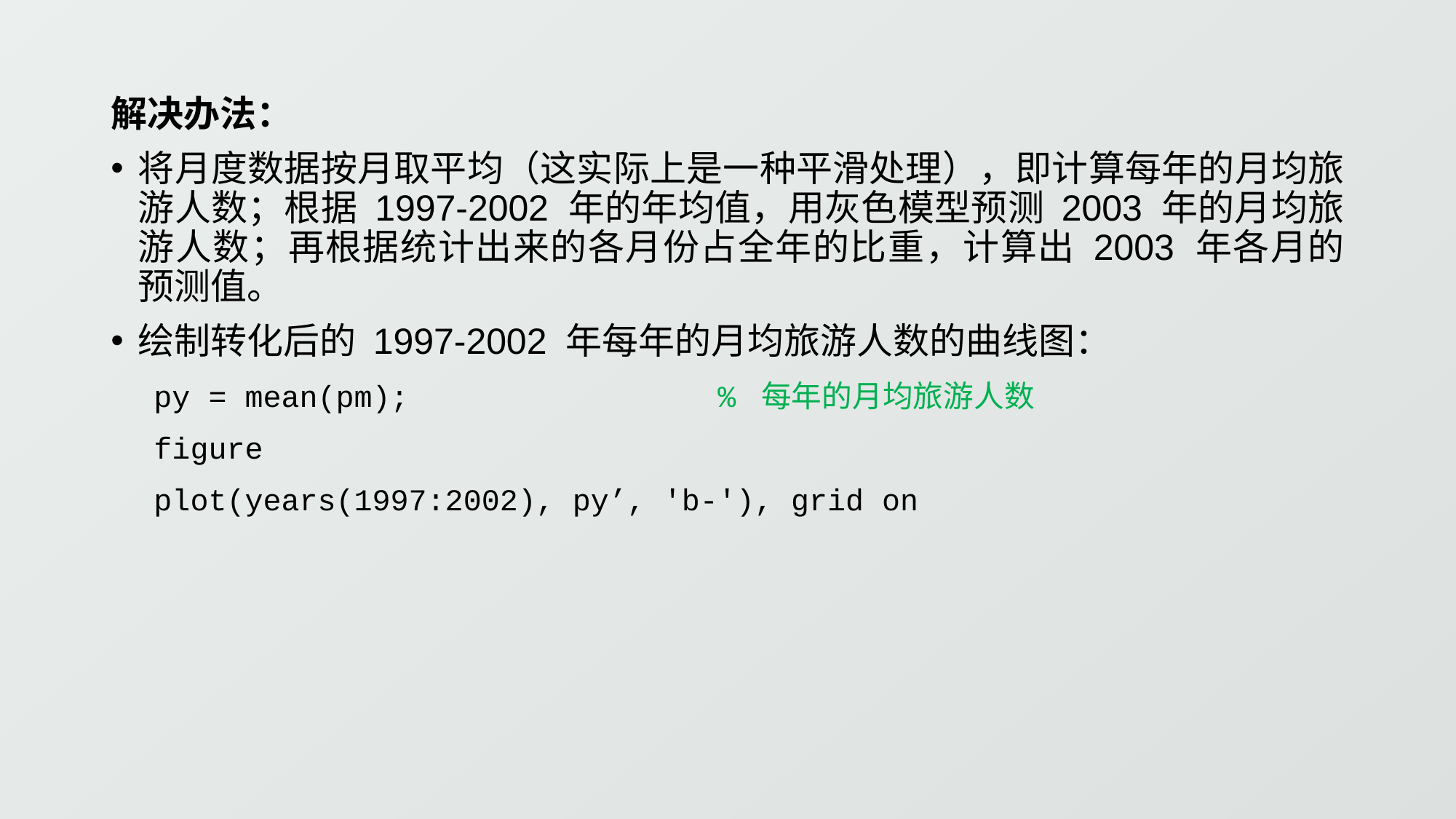

解决办法：
将月度数据按月取平均（这实际上是一种平滑处理），即计算每年的月均旅游人数；根据 1997-2002 年的年均值，用灰色模型预测 2003 年的月均旅游人数；再根据统计出来的各月份占全年的比重，计算出 2003 年各月的预测值。
绘制转化后的 1997-2002 年每年的月均旅游人数的曲线图：
py = mean(pm);                 % 每年的月均旅游人数
figure
plot(years(1997:2002), py’, 'b-'), grid on